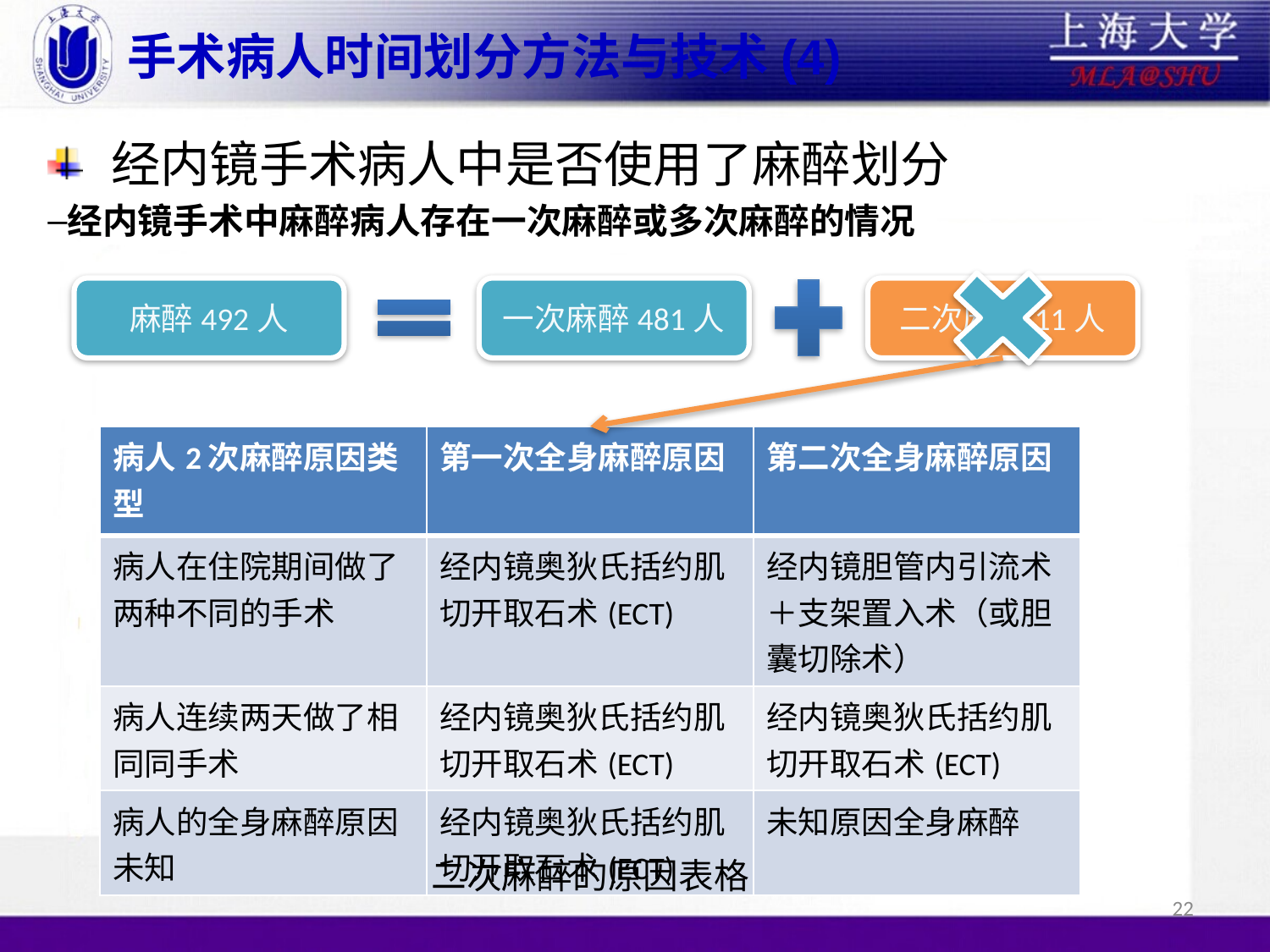

# 手术病人时间划分方法与技术(4)
经内镜手术病人中是否使用了麻醉划分
经内镜手术中麻醉病人存在一次麻醉或多次麻醉的情况

麻醉492人
一次麻醉481人
二次麻醉11人

| 病人2次麻醉原因类型 | 第一次全身麻醉原因 | 第二次全身麻醉原因 |
| --- | --- | --- |
| 病人在住院期间做了两种不同的手术 | 经内镜奥狄氏括约肌切开取石术(ECT) | 经内镜胆管内引流术＋支架置入术（或胆囊切除术） |
| 病人连续两天做了相同同手术 | 经内镜奥狄氏括约肌切开取石术(ECT) | 经内镜奥狄氏括约肌切开取石术(ECT) |
| 病人的全身麻醉原因未知 | 经内镜奥狄氏括约肌切开取石术(ECT) | 未知原因全身麻醉 |
二次麻醉的原因表格
22